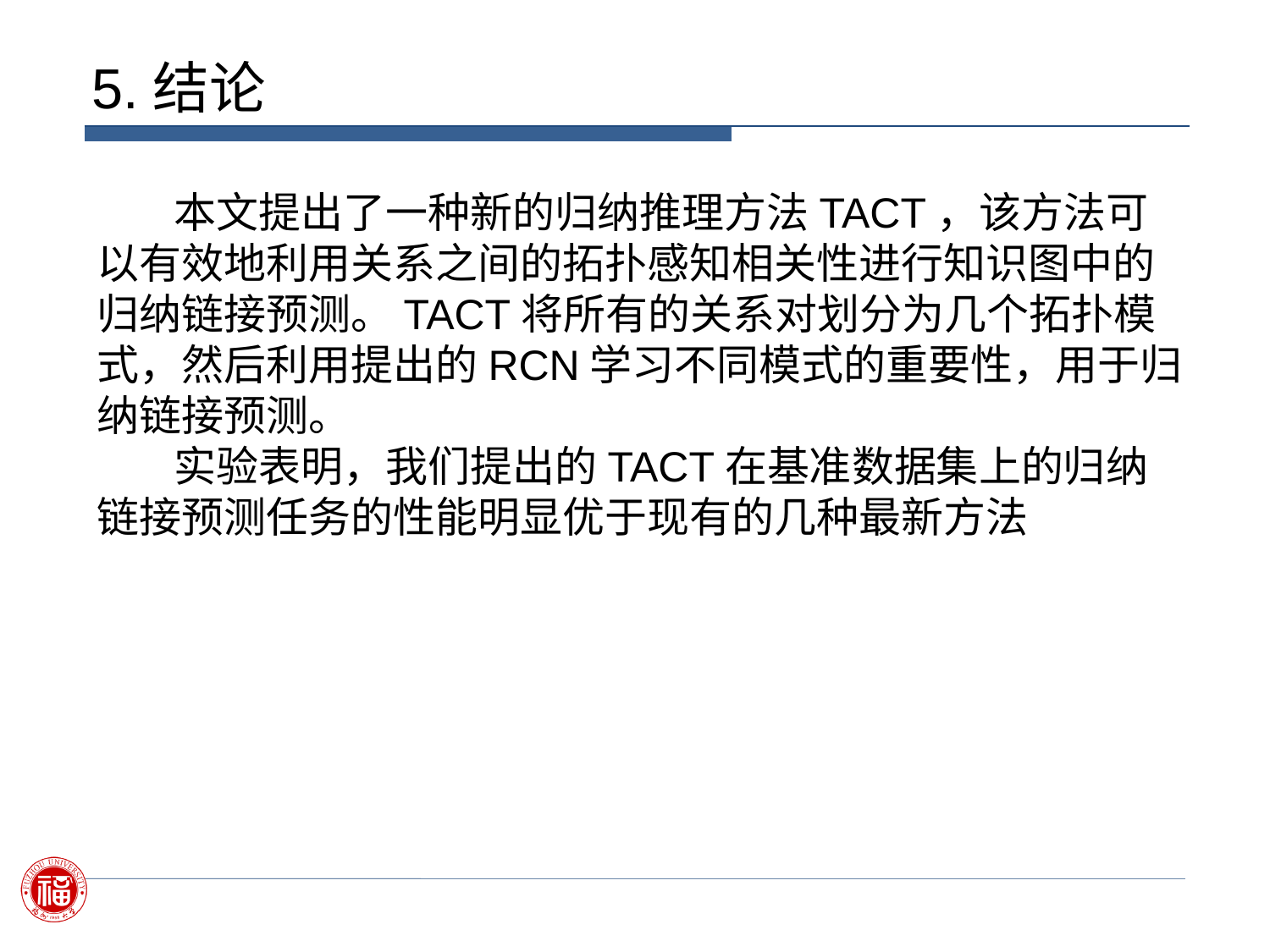

# 5.结论
       本文提出了一种新的归纳推理方法TACT，该方法可以有效地利用关系之间的拓扑感知相关性进行知识图中的归纳链接预测。TACT将所有的关系对划分为几个拓扑模式，然后利用提出的RCN学习不同模式的重要性，用于归纳链接预测。
       实验表明，我们提出的TACT在基准数据集上的归纳链接预测任务的性能明显优于现有的几种最新方法